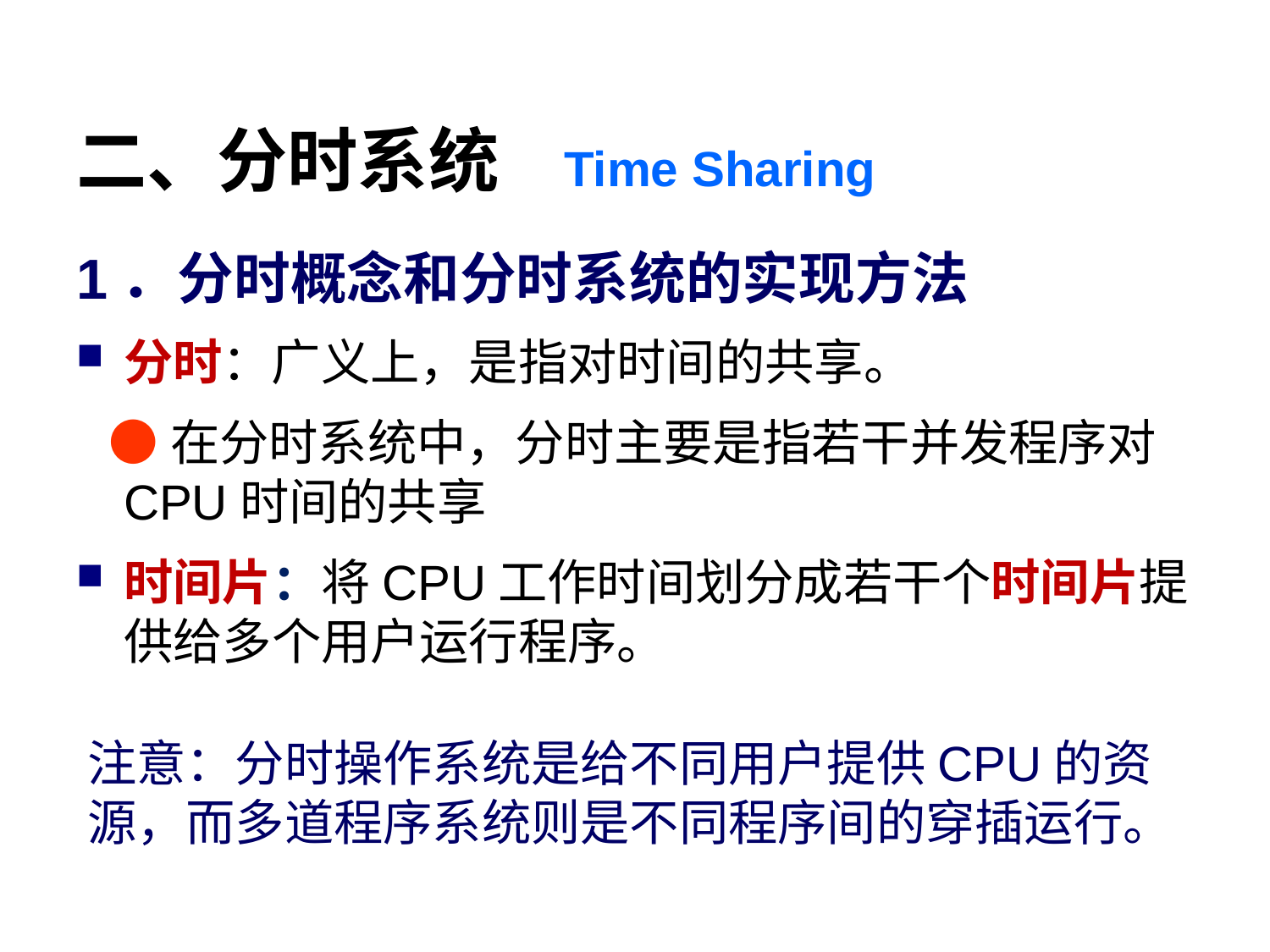

# 二、分时系统   Time Sharing
1．分时概念和分时系统的实现方法
分时：广义上，是指对时间的共享。
   ●在分时系统中，分时主要是指若干并发程序对CPU时间的共享
时间片：将CPU工作时间划分成若干个时间片提供给多个用户运行程序。

注意：分时操作系统是给不同用户提供CPU的资源，而多道程序系统则是不同程序间的穿插运行。